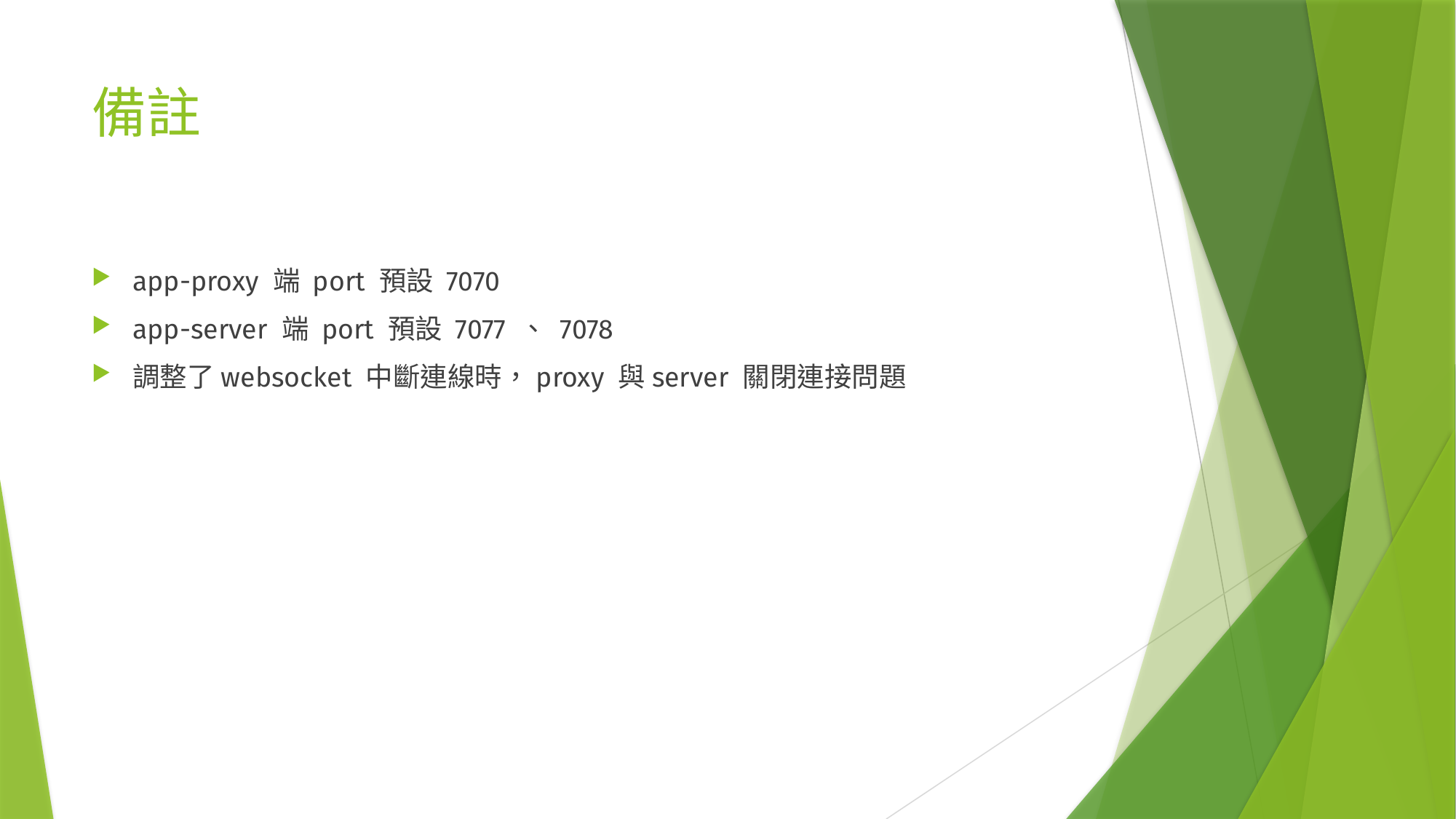

# 備註
app-proxy 端 port 預設 7070
app-server 端 port 預設 7077 、 7078
調整了websocket 中斷連線時，proxy 與server 關閉連接問題